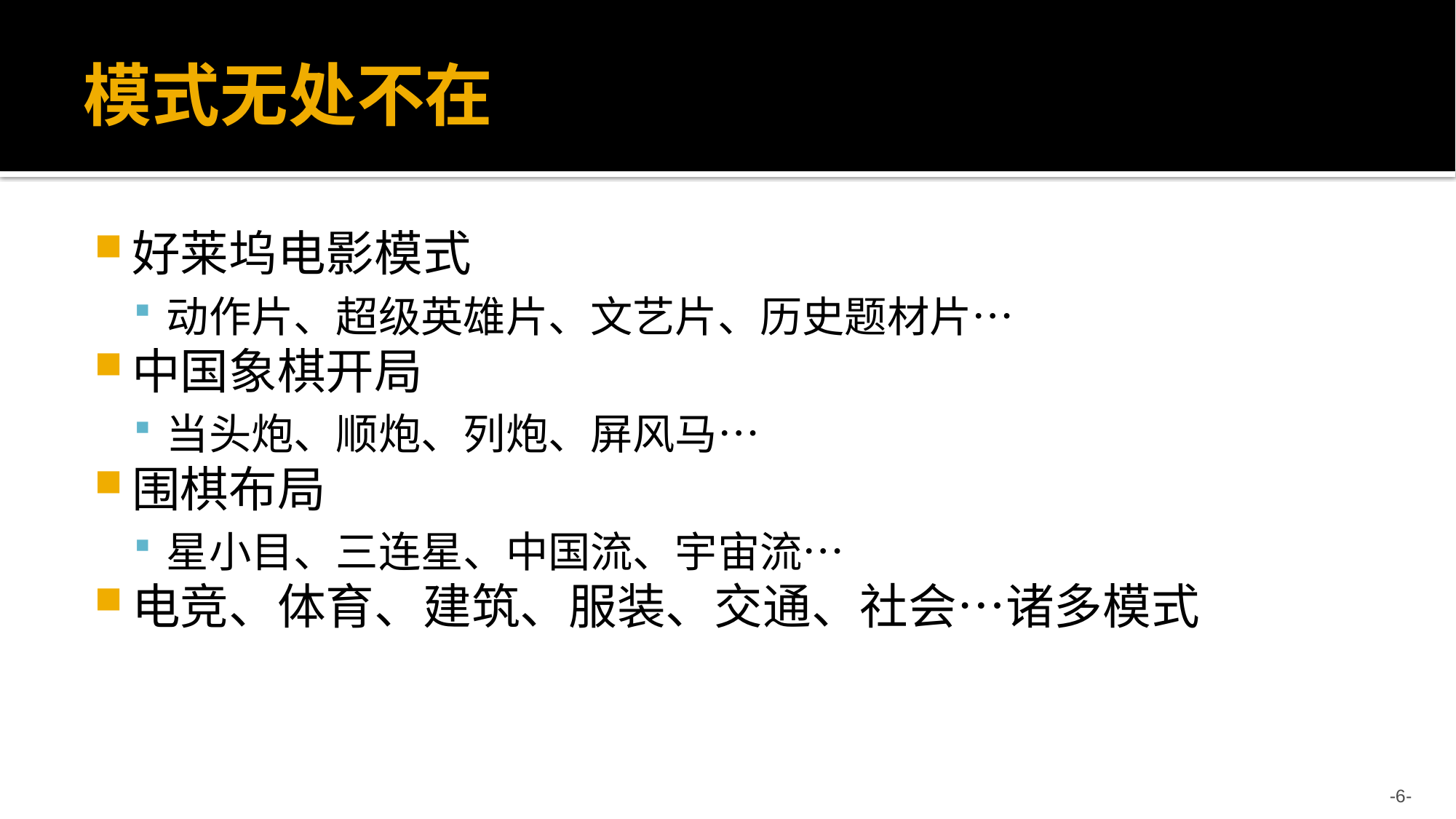

# 模式无处不在
好莱坞电影模式
动作片、超级英雄片、文艺片、历史题材片…
中国象棋开局
当头炮、顺炮、列炮、屏风马…
围棋布局
星小目、三连星、中国流、宇宙流…
电竞、体育、建筑、服装、交通、社会…诸多模式
-6-